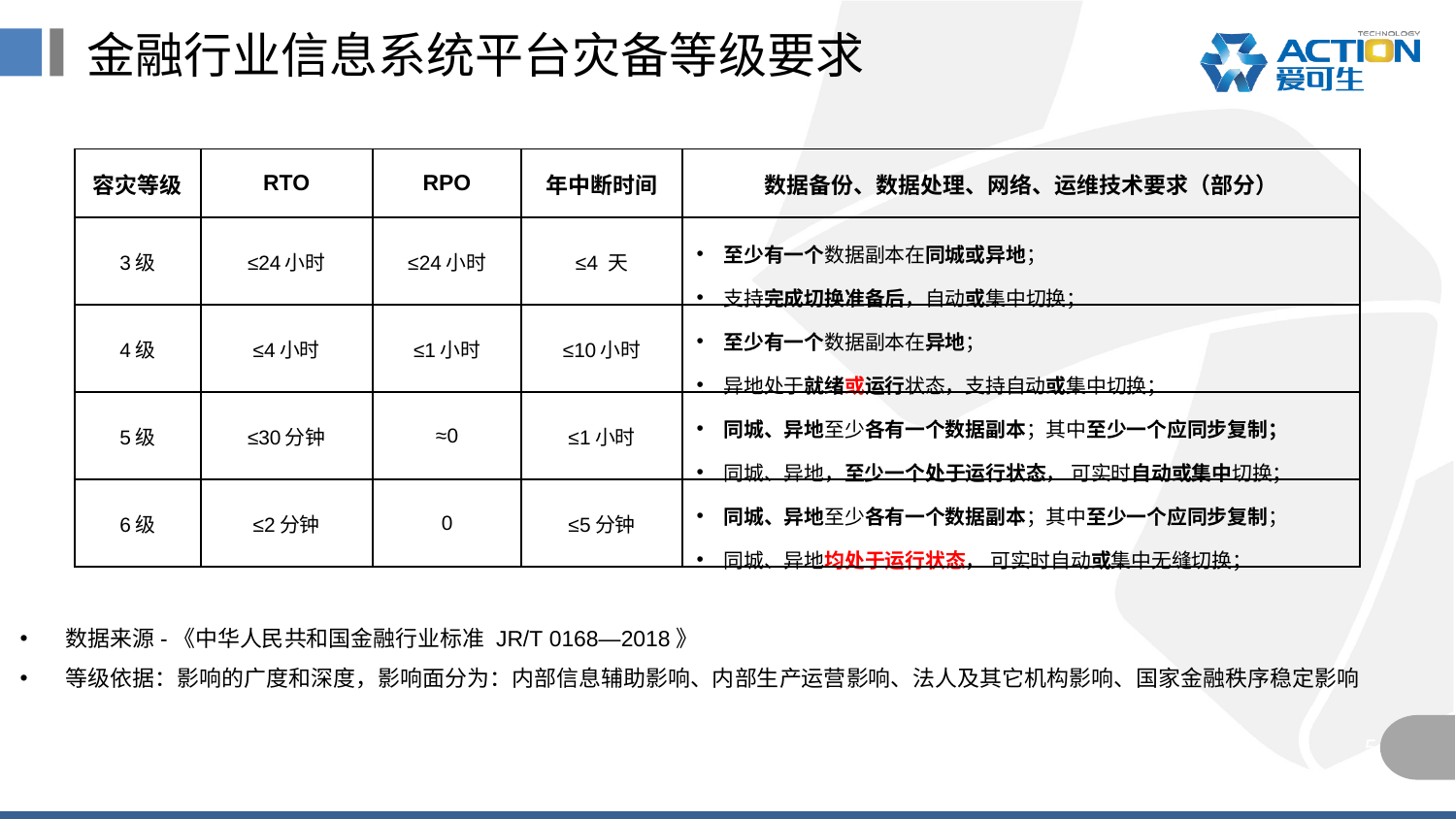

金融行业信息系统平台灾备等级要求
| 容灾等级 | RTO | RPO | 年中断时间 | 数据备份、数据处理、网络、运维技术要求（部分） |
| --- | --- | --- | --- | --- |
| 3级 | ≤24小时 | ≤24小时 | ≤4 天 | 至少有一个数据副本在同城或异地； 支持完成切换准备后，自动或集中切换； |
| 4级 | ≤4小时 | ≤1小时 | ≤10小时 | 至少有一个数据副本在异地； 异地处于就绪或运行状态，支持自动或集中切换； |
| 5级 | ≤30分钟 | ≈0 | ≤1小时 | 同城、异地至少各有一个数据副本；其中至少一个应同步复制； 同城、异地，至少一个处于运行状态， 可实时自动或集中切换； |
| 6级 | ≤2分钟 | 0 | ≤5分钟 | 同城、异地至少各有一个数据副本；其中至少一个应同步复制； 同城、异地均处于运行状态， 可实时自动或集中无缝切换； |
数据来源-《中华人民共和国金融行业标准 JR/T 0168—2018》
等级依据：影响的广度和深度，影响面分为：内部信息辅助影响、内部生产运营影响、法人及其它机构影响、国家金融秩序稳定影响
5